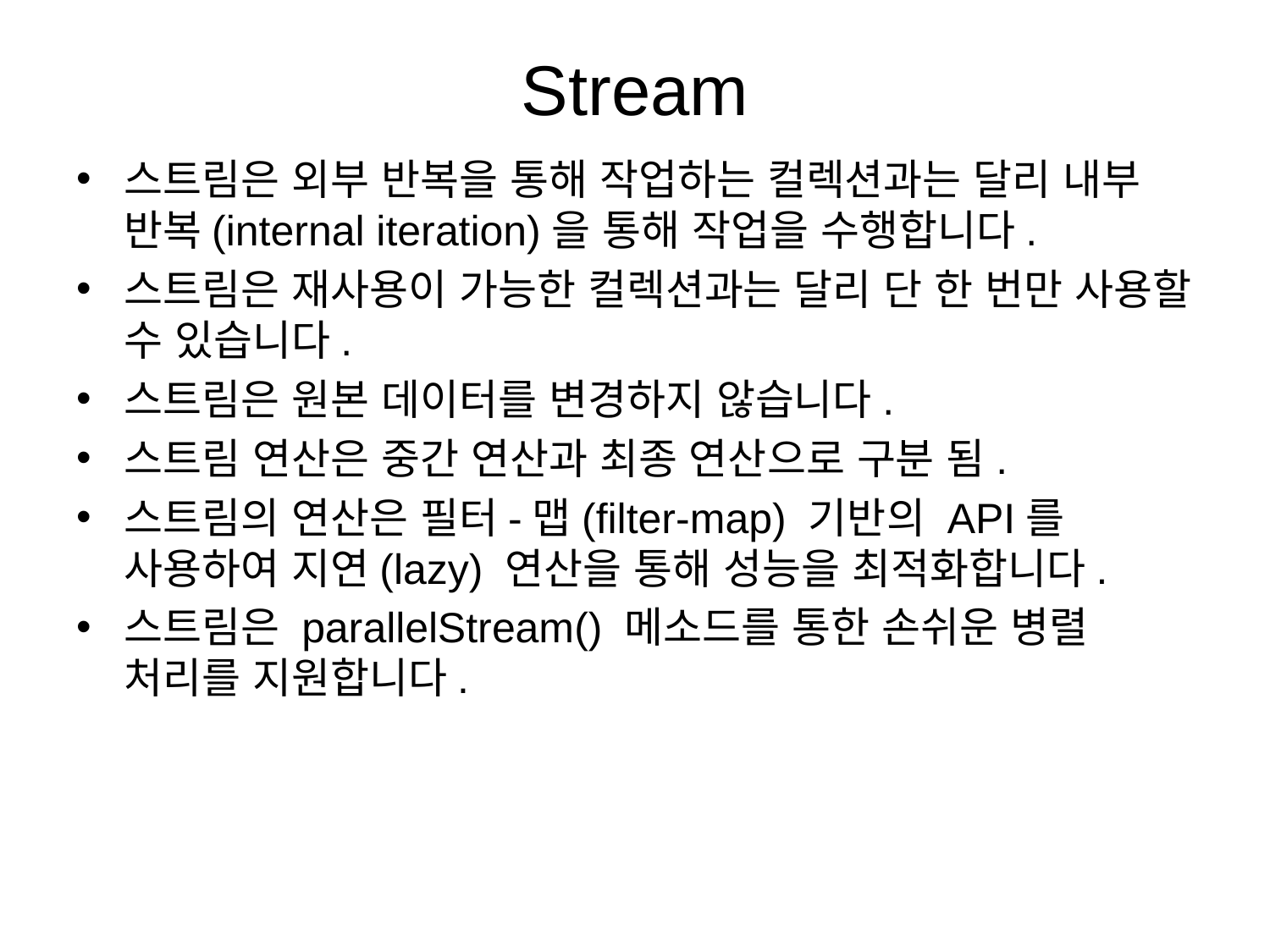

# Stream
스트림은 외부 반복을 통해 작업하는 컬렉션과는 달리 내부 반복(internal iteration)을 통해 작업을 수행합니다.
스트림은 재사용이 가능한 컬렉션과는 달리 단 한 번만 사용할 수 있습니다.
스트림은 원본 데이터를 변경하지 않습니다.
스트림 연산은 중간 연산과 최종 연산으로 구분 됨.
스트림의 연산은 필터-맵(filter-map) 기반의 API를 사용하여 지연(lazy) 연산을 통해 성능을 최적화합니다.
스트림은 parallelStream() 메소드를 통한 손쉬운 병렬 처리를 지원합니다.